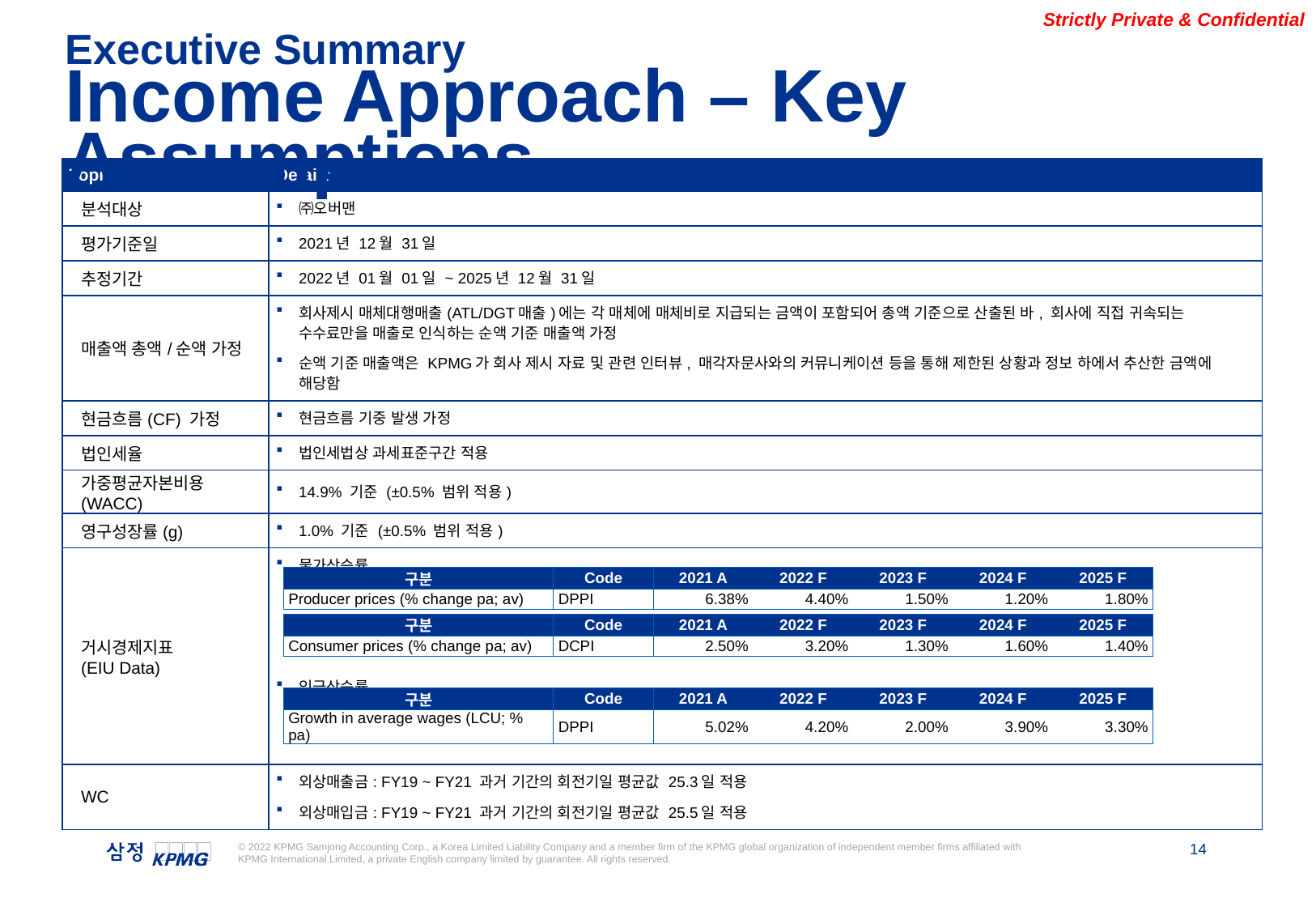

Executive Summary
Income Approach – Key Assumptions
| Topic | Details |
| --- | --- |
| 분석대상 | ㈜오버맨 |
| 평가기준일 | 2021년 12월 31일 |
| 추정기간 | 2022년 01월 01일 ~ 2025년 12월 31일 |
| 매출액 총액/순액 가정 | 회사제시 매체대행매출(ATL/DGT매출)에는 각 매체에 매체비로 지급되는 금액이 포함되어 총액 기준으로 산출된 바, 회사에 직접 귀속되는 수수료만을 매출로 인식하는 순액 기준 매출액 가정 순액 기준 매출액은 KPMG가 회사 제시 자료 및 관련 인터뷰, 매각자문사와의 커뮤니케이션 등을 통해 제한된 상황과 정보 하에서 추산한 금액에 해당함 |
| 현금흐름(CF) 가정 | 현금흐름 기중 발생 가정 |
| 법인세율 | 법인세법상 과세표준구간 적용 |
| 가중평균자본비용(WACC) | 14.9% 기준 (±0.5% 범위 적용) |
| 영구성장률(g) | 1.0% 기준 (±0.5% 범위 적용) |
| 거시경제지표 (EIU Data) | 물가상승률 임금상승률 |
| WC | 외상매출금: FY19 ~ FY21 과거 기간의 회전기일 평균값 25.3일 적용 외상매입금: FY19 ~ FY21 과거 기간의 회전기일 평균값 25.5일 적용 |
| 구분 | Code | 2021 A | 2022 F | 2023 F | 2024 F | 2025 F |
| --- | --- | --- | --- | --- | --- | --- |
| Producer prices (% change pa; av) | DPPI | 6.38% | 4.40% | 1.50% | 1.20% | 1.80% |
| 구분 | Code | 2021 A | 2022 F | 2023 F | 2024 F | 2025 F |
| --- | --- | --- | --- | --- | --- | --- |
| Consumer prices (% change pa; av) | DCPI | 2.50% | 3.20% | 1.30% | 1.60% | 1.40% |
| 구분 | Code | 2021 A | 2022 F | 2023 F | 2024 F | 2025 F |
| --- | --- | --- | --- | --- | --- | --- |
| Growth in average wages (LCU; % pa) | DPPI | 5.02% | 4.20% | 2.00% | 3.90% | 3.30% |